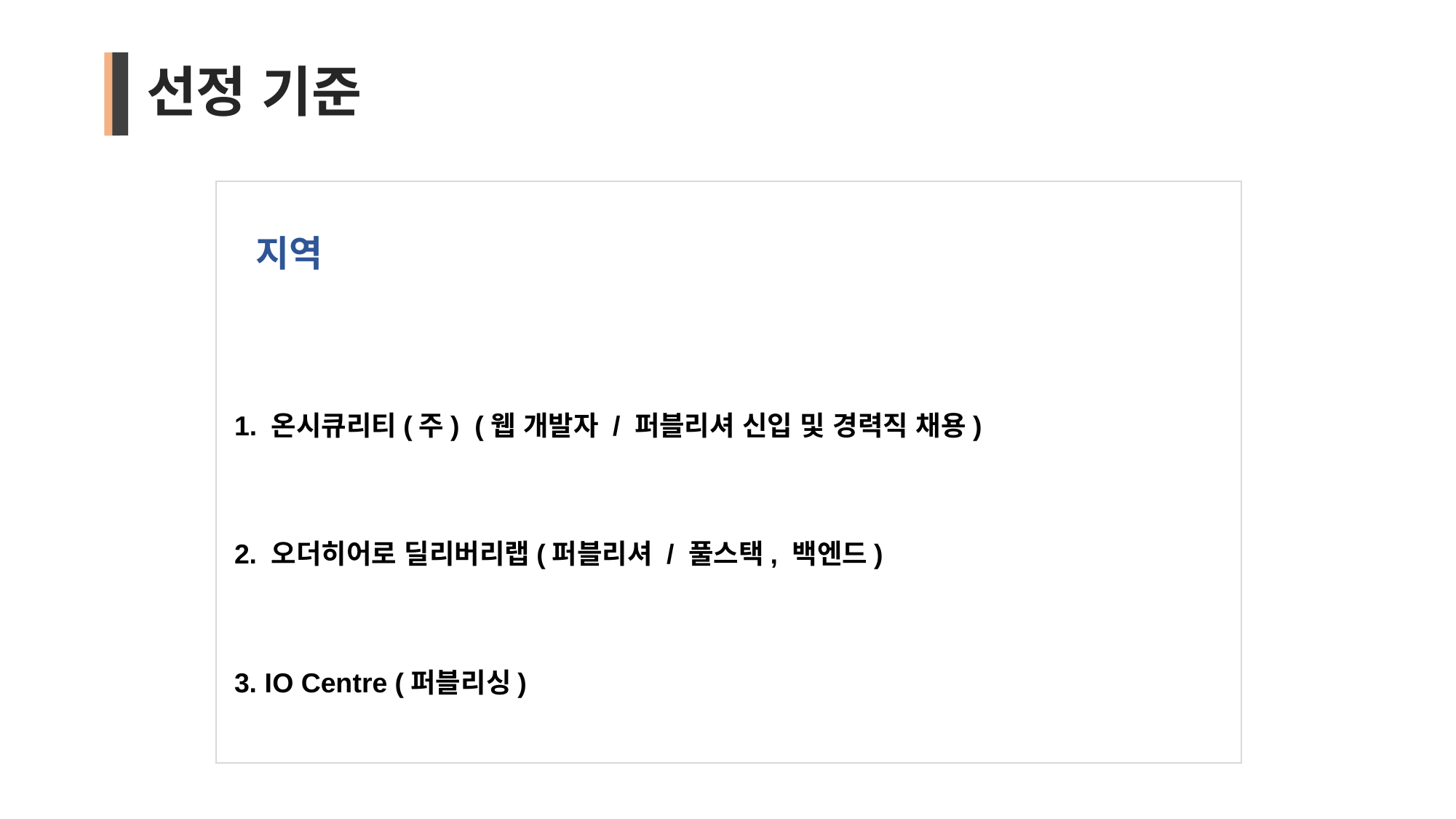

# 선정 기준

  지역

 1. 온시큐리티(주)  (웹 개발자 / 퍼블리셔 신입 및 경력직 채용)

 2. 오더히어로 딜리버리랩(퍼블리셔 / 풀스택, 백엔드)

 3. IO Centre (퍼블리싱)